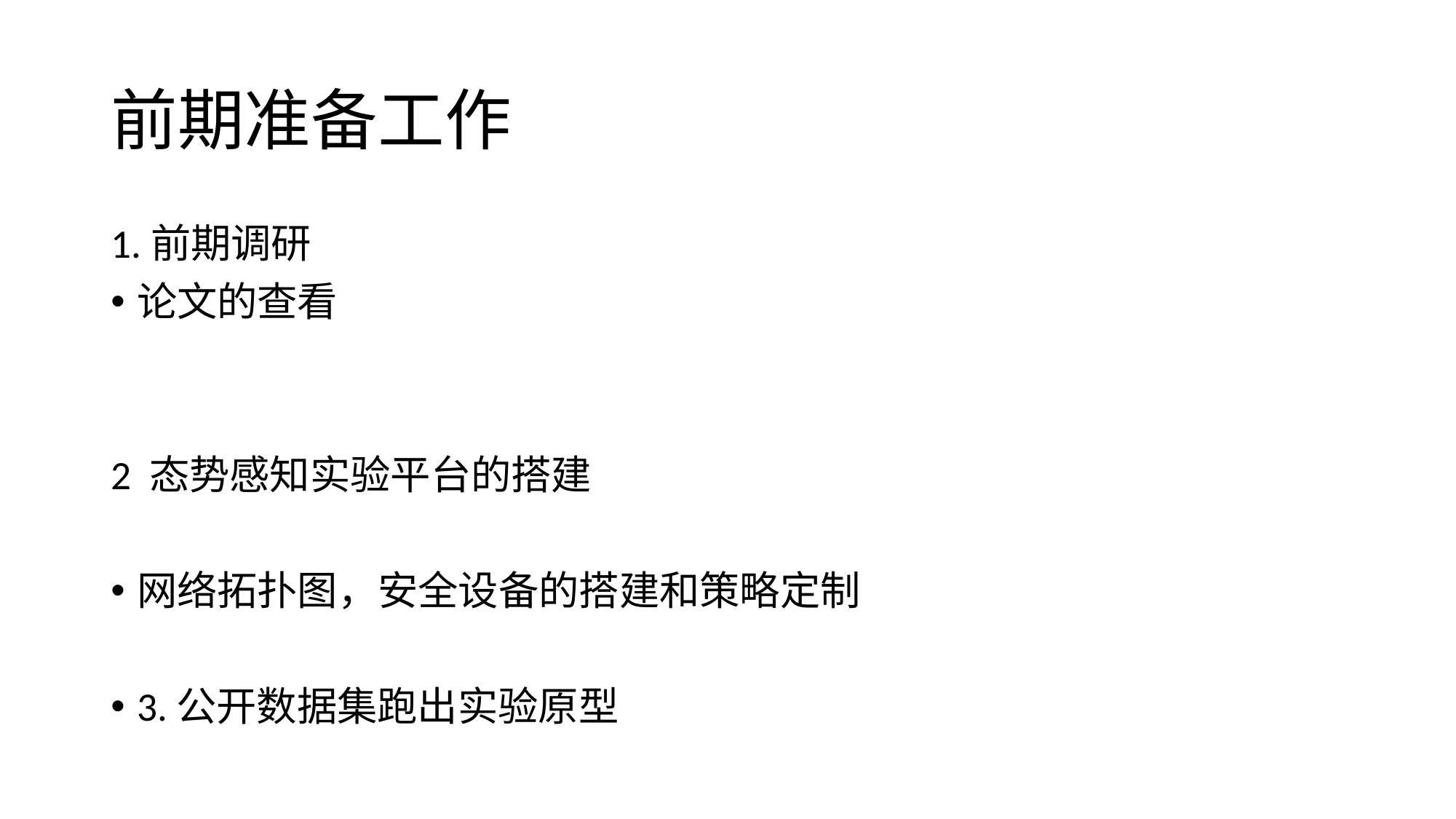

# 前期准备工作
1.前期调研
论文的查看

2 态势感知实验平台的搭建

网络拓扑图，安全设备的搭建和策略定制

3.公开数据集跑出实验原型